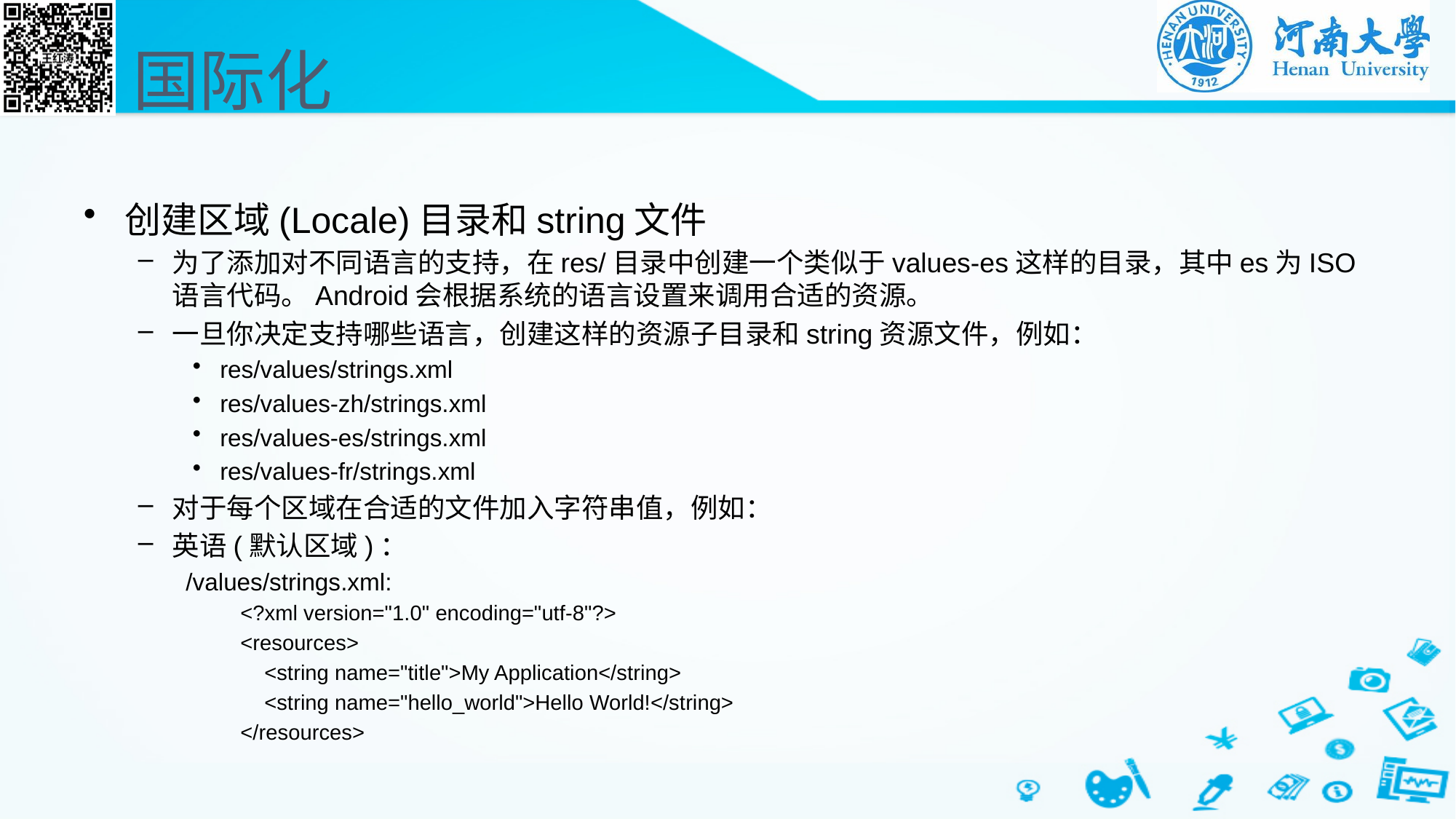

# 国际化
创建区域(Locale)目录和string文件
为了添加对不同语言的支持，在res/目录中创建一个类似于values-es这样的目录，其中es为ISO语言代码。Android会根据系统的语言设置来调用合适的资源。
一旦你决定支持哪些语言，创建这样的资源子目录和string资源文件，例如：
res/values/strings.xml
res/values-zh/strings.xml
res/values-es/strings.xml
res/values-fr/strings.xml
对于每个区域在合适的文件加入字符串值，例如：
英语(默认区域)：
/values/strings.xml:
<?xml version="1.0" encoding="utf-8"?>
<resources>
    <string name="title">My Application</string>
    <string name="hello_world">Hello World!</string>
</resources>